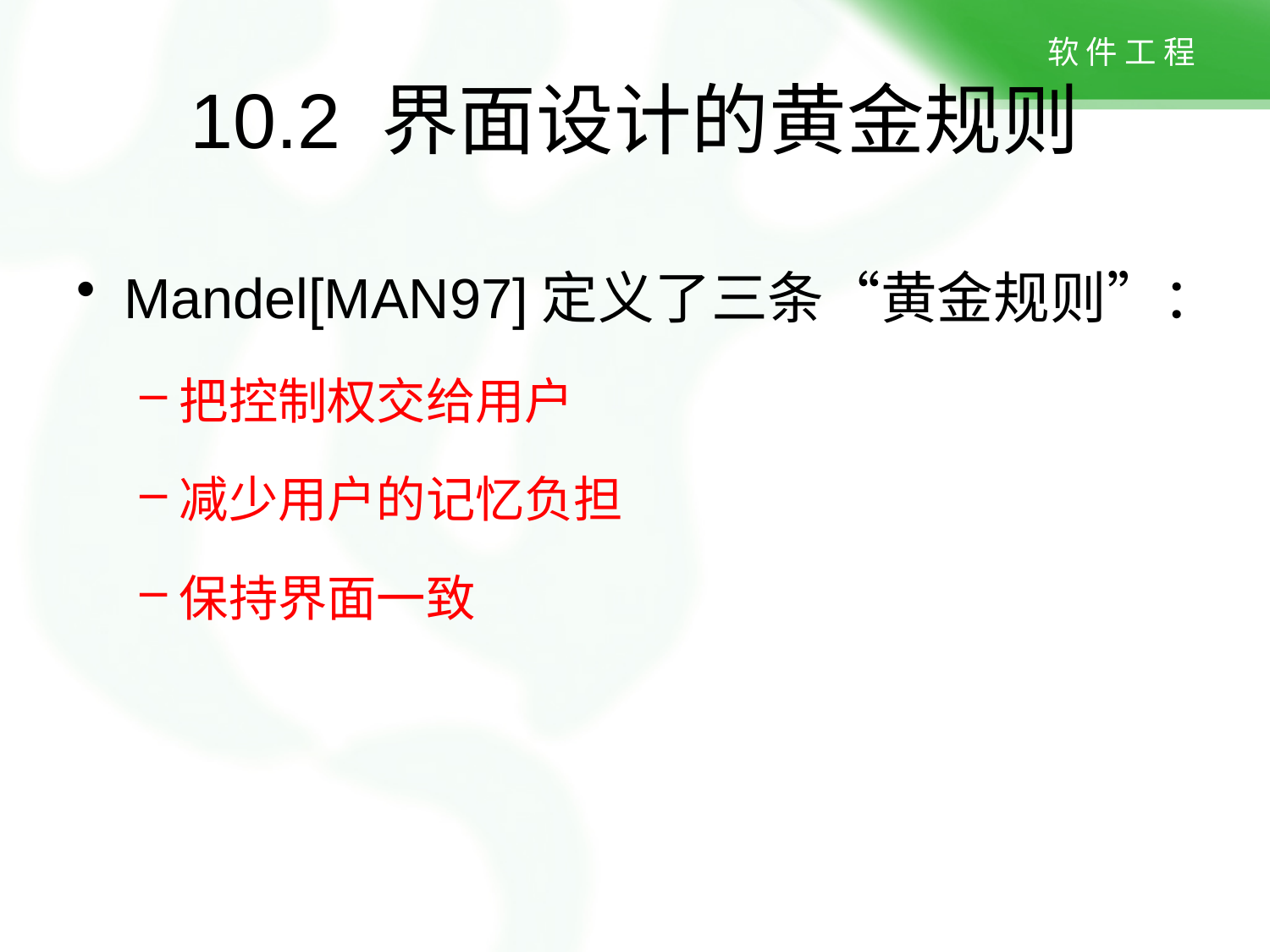

# 10.2 界面设计的黄金规则
Mandel[MAN97]定义了三条“黄金规则”：
把控制权交给用户
减少用户的记忆负担
保持界面一致